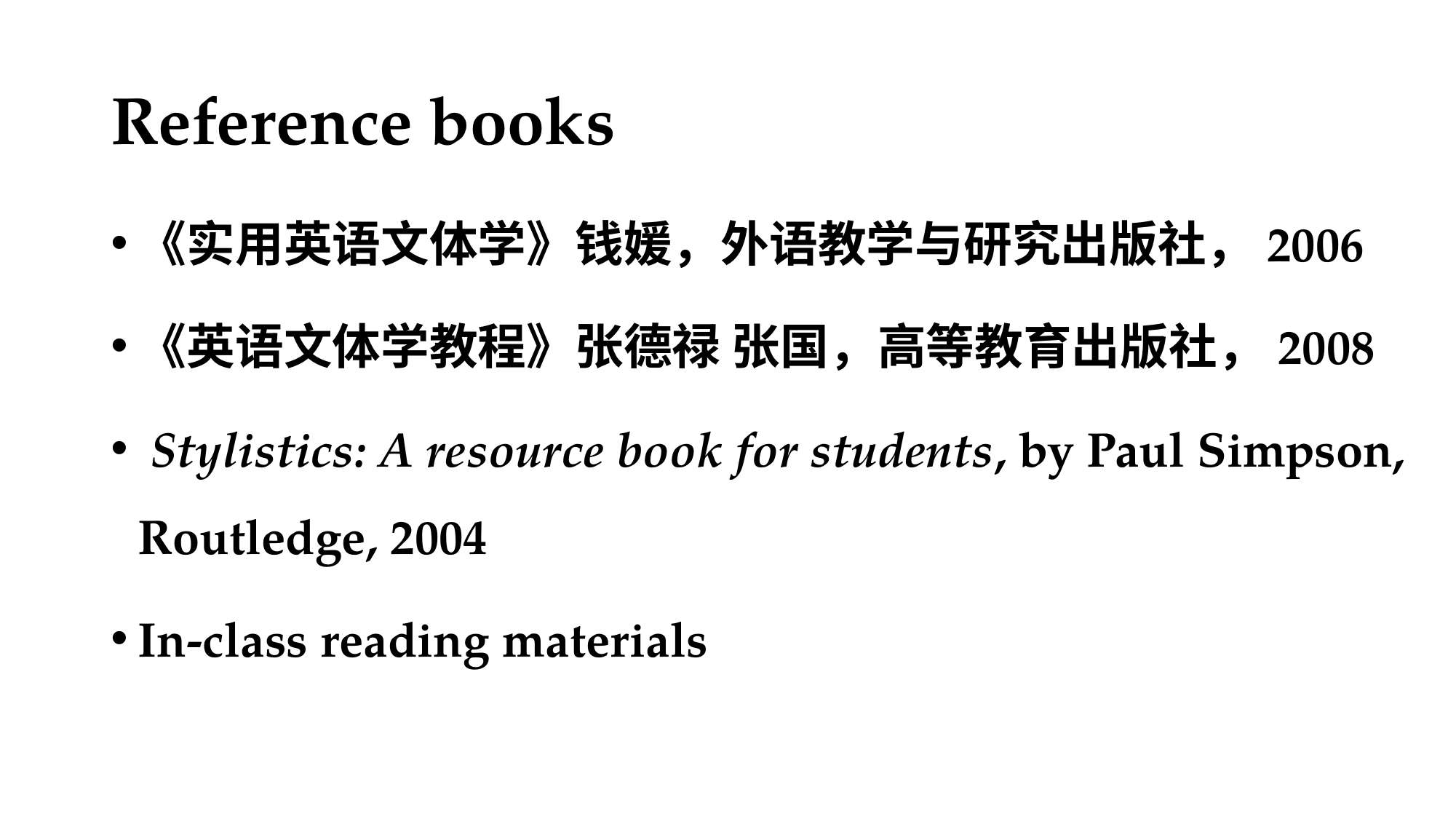

# Reference books
《实用英语文体学》钱媛，外语教学与研究出版社，2006
《英语文体学教程》张德禄 张国，高等教育出版社，2008
 Stylistics: A resource book for students, by Paul Simpson, Routledge, 2004
In-class reading materials